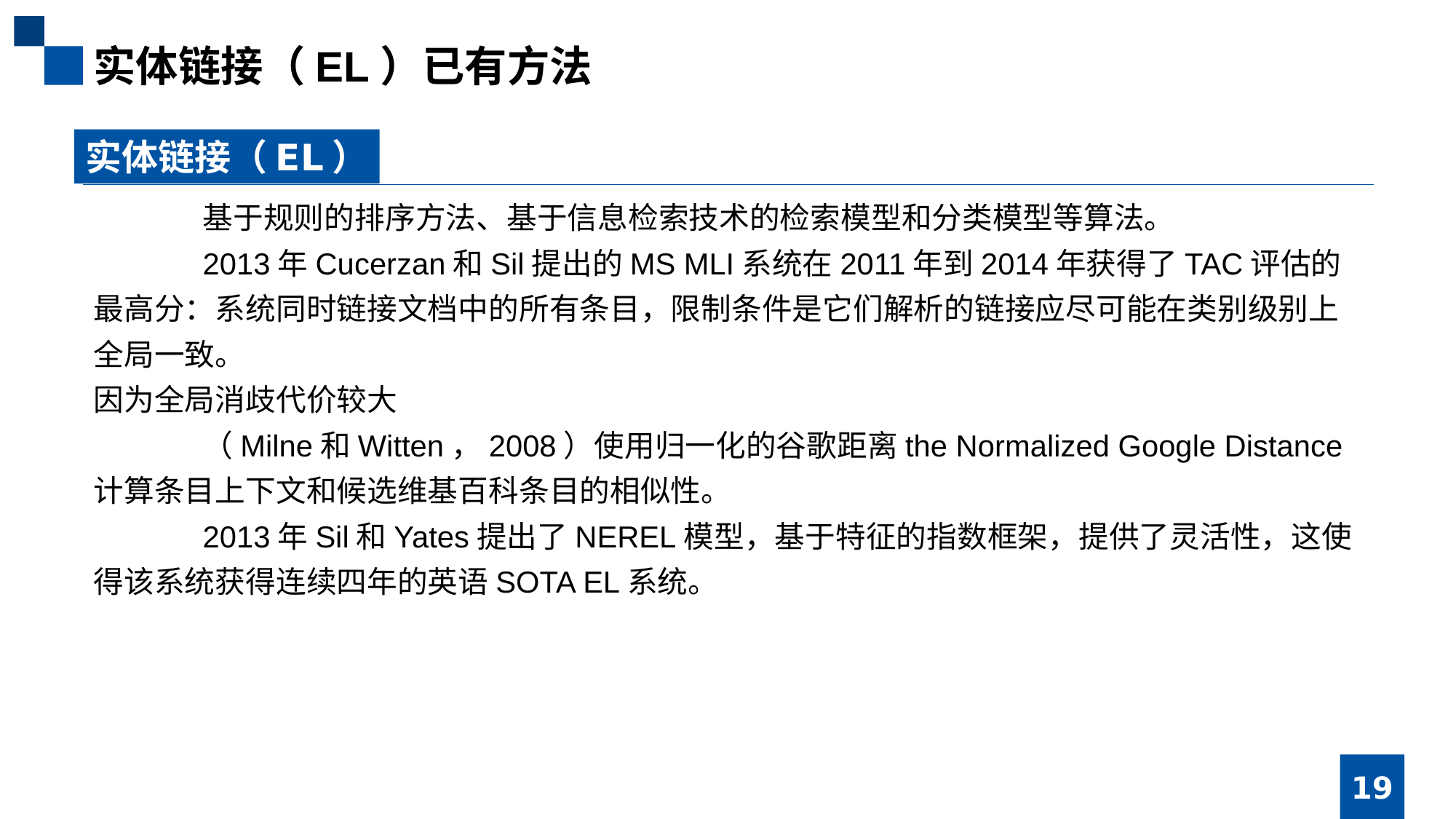

实体链接（EL）已有方法
实体链接（EL）
	基于规则的排序方法、基于信息检索技术的检索模型和分类模型等算法。
	2013年Cucerzan和Sil提出的MS MLI系统在2011年到2014年获得了TAC评估的最高分：系统同时链接文档中的所有条目，限制条件是它们解析的链接应尽可能在类别级别上全局一致。
因为全局消歧代价较大
	（Milne和Witten，2008）使用归一化的谷歌距离the Normalized Google Distance计算条目上下文和候选维基百科条目的相似性。
	2013年Sil和Yates提出了NEREL模型，基于特征的指数框架，提供了灵活性，这使得该系统获得连续四年的英语SOTA EL系统。
19